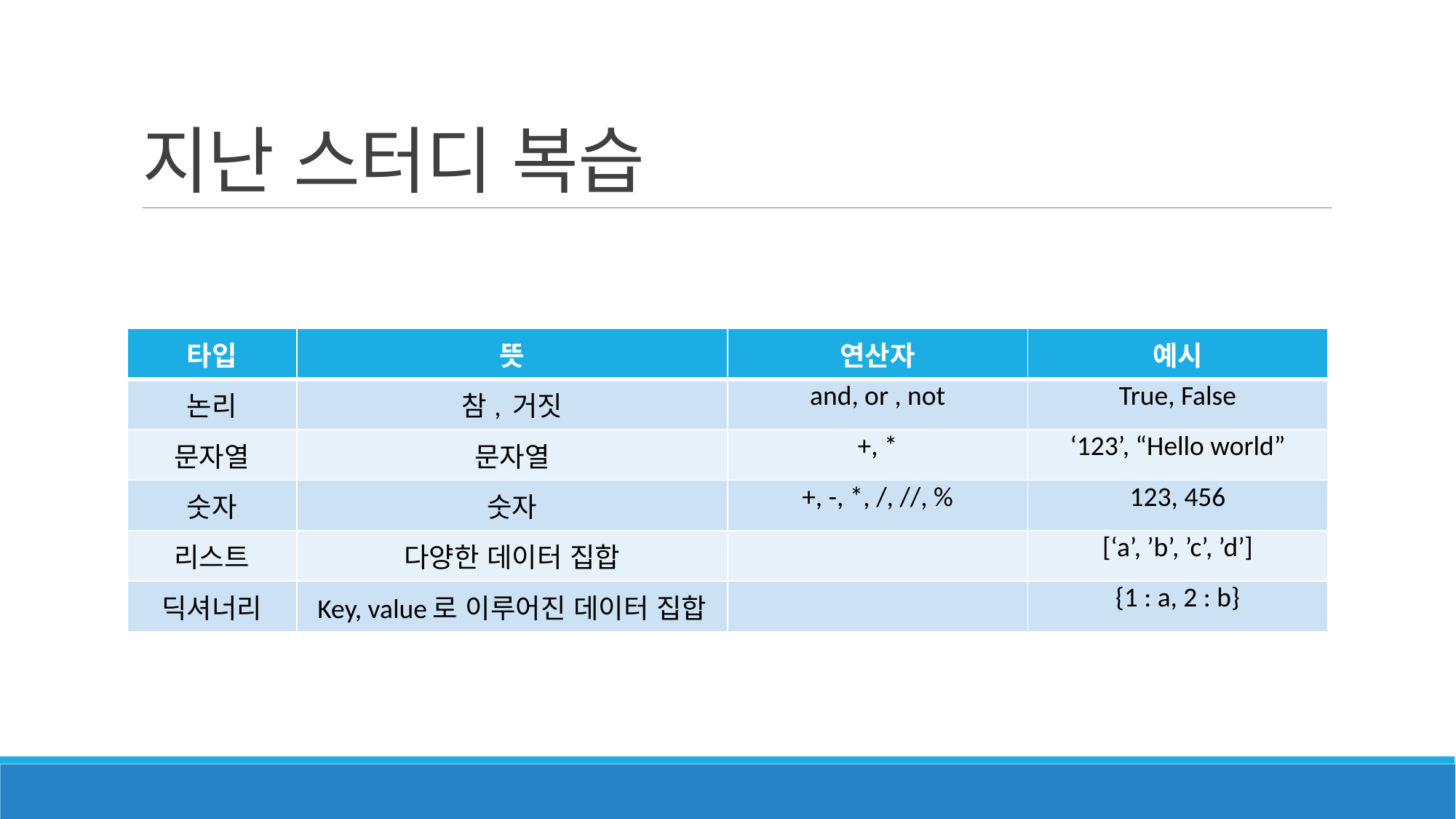

# 지난 스터디 복습
| 타입 | 뜻 | 연산자 | 예시 |
| --- | --- | --- | --- |
| 논리 | 참, 거짓 | and, or , not | True, False |
| 문자열 | 문자열 | +, \* | ‘123’, “Hello world” |
| 숫자 | 숫자 | +, -, \*, /, //, % | 123, 456 |
| 리스트 | 다양한 데이터 집합 |  | [‘a’, ’b’, ’c’, ’d’] |
| 딕셔너리 | Key, value로 이루어진 데이터 집합 |  | {1 : a, 2 : b} |